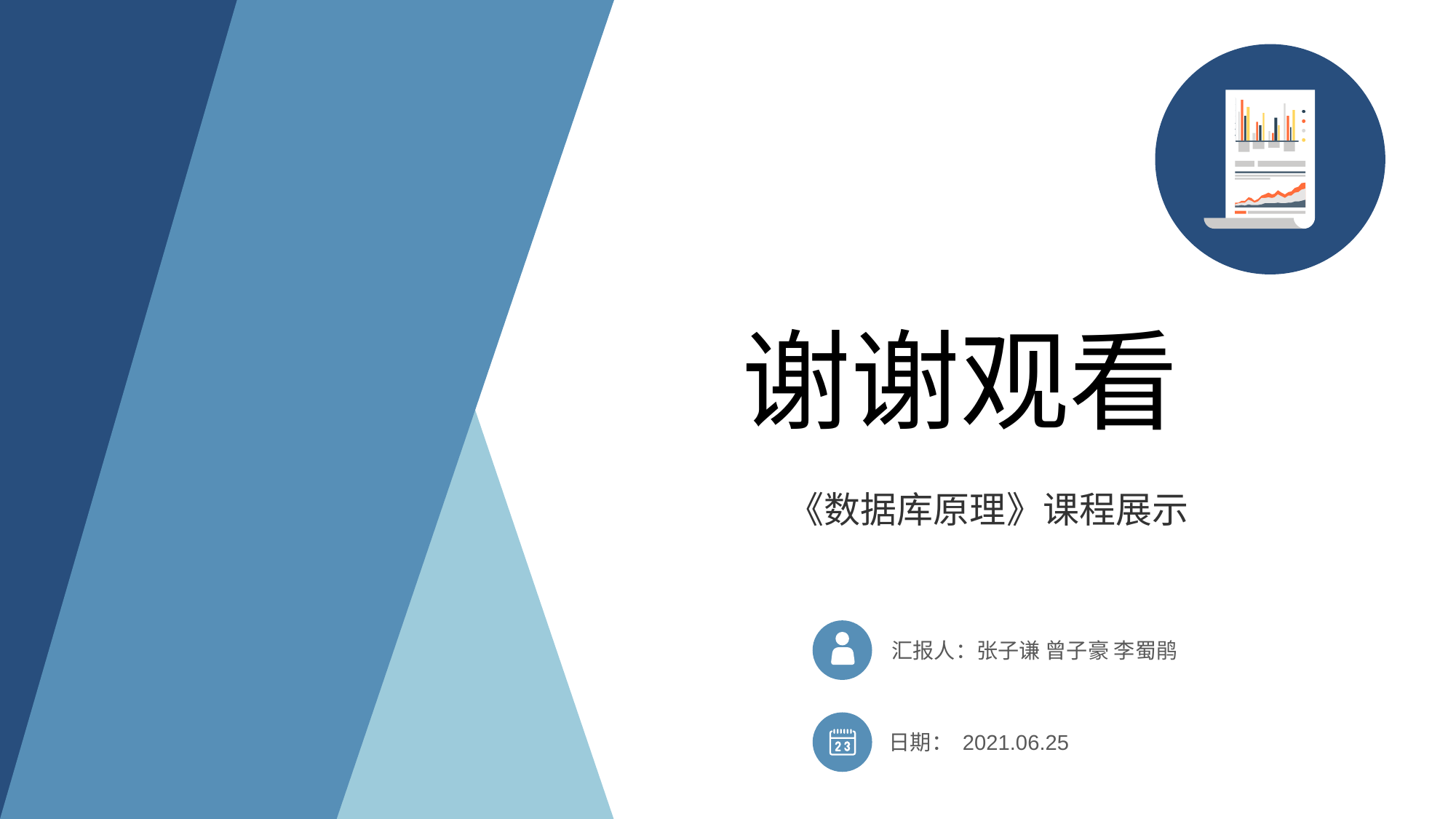

谢谢观看
《数据库原理》课程展示

汇报人：张子谦 曾子豪 李蜀鹃

日期： 2021.06.25